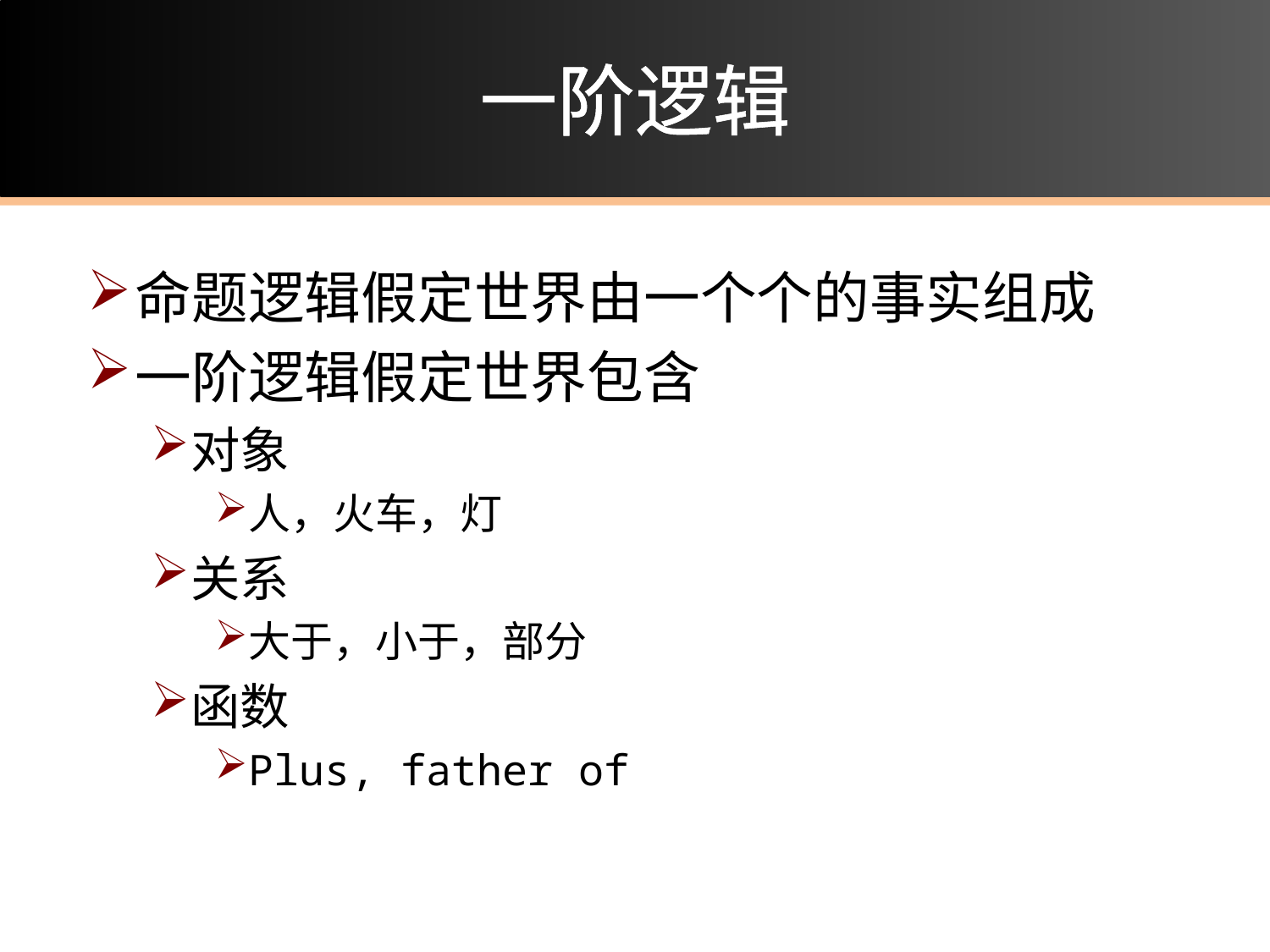

# 一阶逻辑
命题逻辑假定世界由一个个的事实组成
一阶逻辑假定世界包含
对象
人，火车，灯
关系
大于，小于，部分
函数
Plus, father of